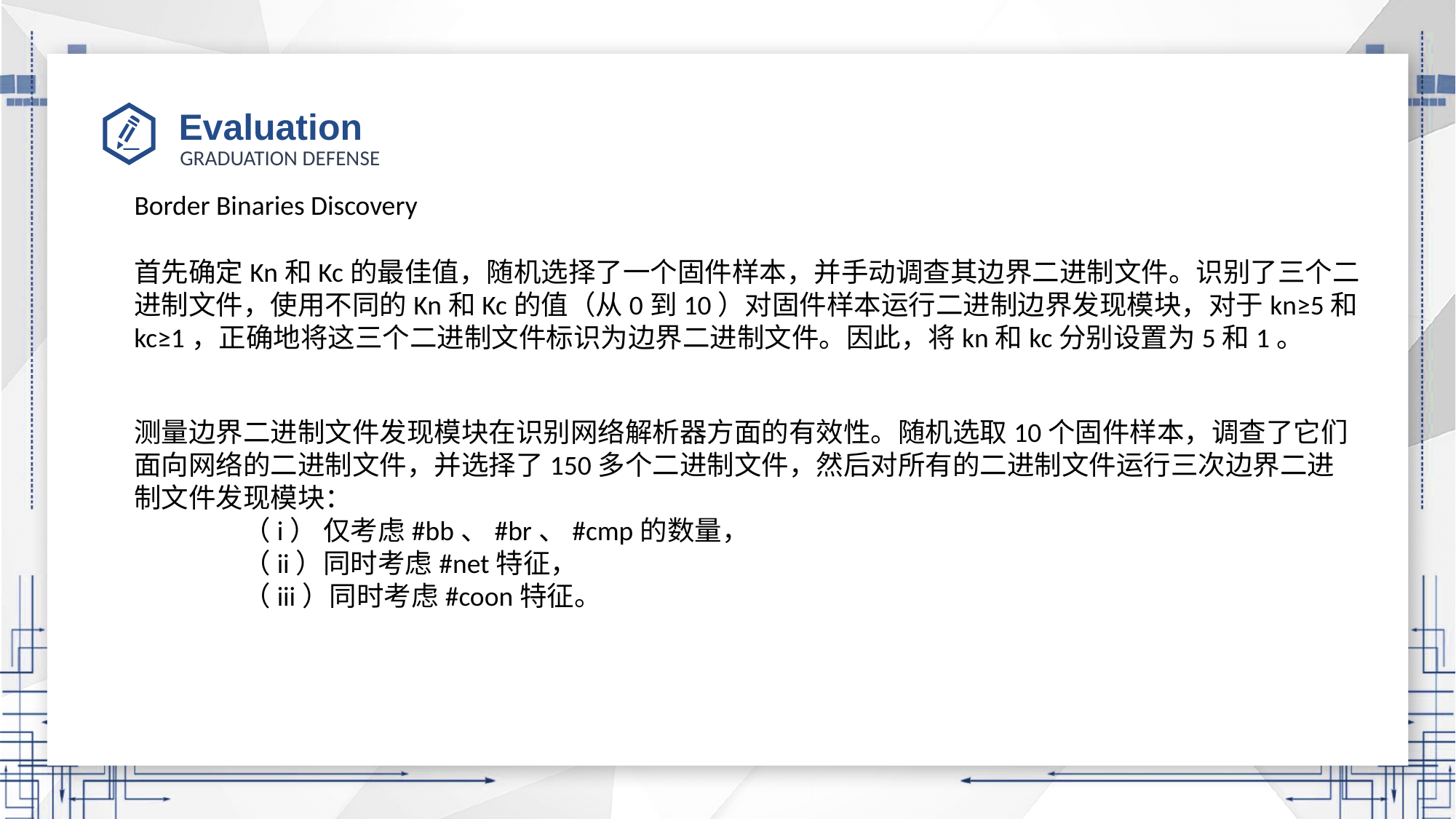

# Evaluation
Border Binaries Discovery
首先确定Kn和Kc的最佳值，随机选择了一个固件样本，并手动调查其边界二进制文件。识别了三个二进制文件，使用不同的Kn和Kc的值（从0到10）对固件样本运行二进制边界发现模块，对于kn≥5和kc≥1，正确地将这三个二进制文件标识为边界二进制文件。因此，将kn和kc分别设置为5和1。
测量边界二进制文件发现模块在识别网络解析器方面的有效性。随机选取10个固件样本，调查了它们面向网络的二进制文件，并选择了150多个二进制文件，然后对所有的二进制文件运行三次边界二进制文件发现模块：
	（i） 仅考虑#bb、#br、#cmp的数量，
	（ii）同时考虑#net特征，
	（iii）同时考虑#coon特征。